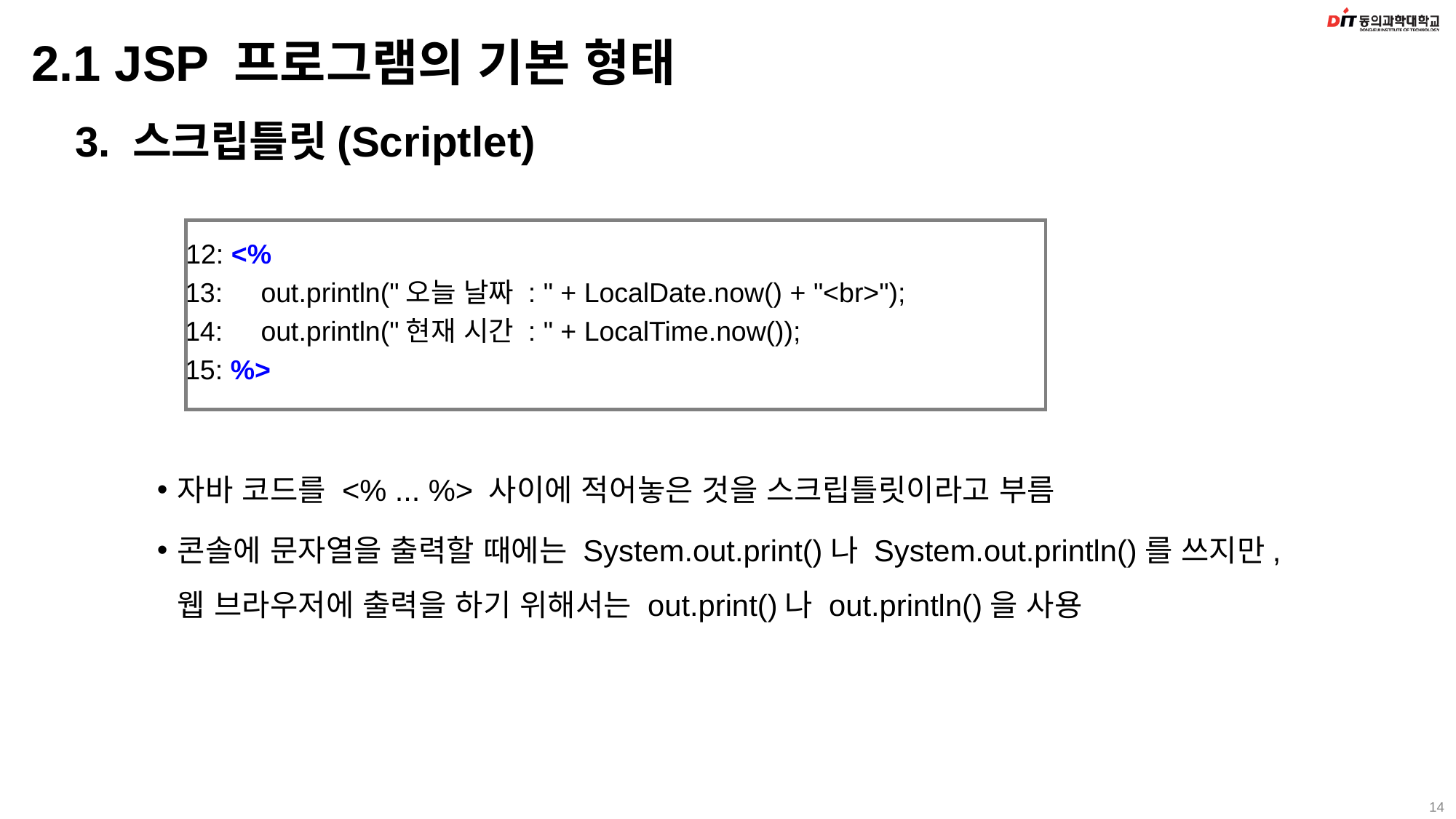

# 2.1 JSP 프로그램의 기본 형태
3. 스크립틀릿(Scriptlet)

 12: <%
 13:     out.println("오늘 날짜 : " + LocalDate.now() + "<br>");
 14:     out.println("현재 시간 : " + LocalTime.now());
 15: %>

자바 코드를 <% ... %> 사이에 적어놓은 것을 스크립틀릿이라고 부름
콘솔에 문자열을 출력할 때에는 System.out.print()나 System.out.println()를 쓰지만,
웹 브라우저에 출력을 하기 위해서는 out.print()나 out.println()을 사용

14